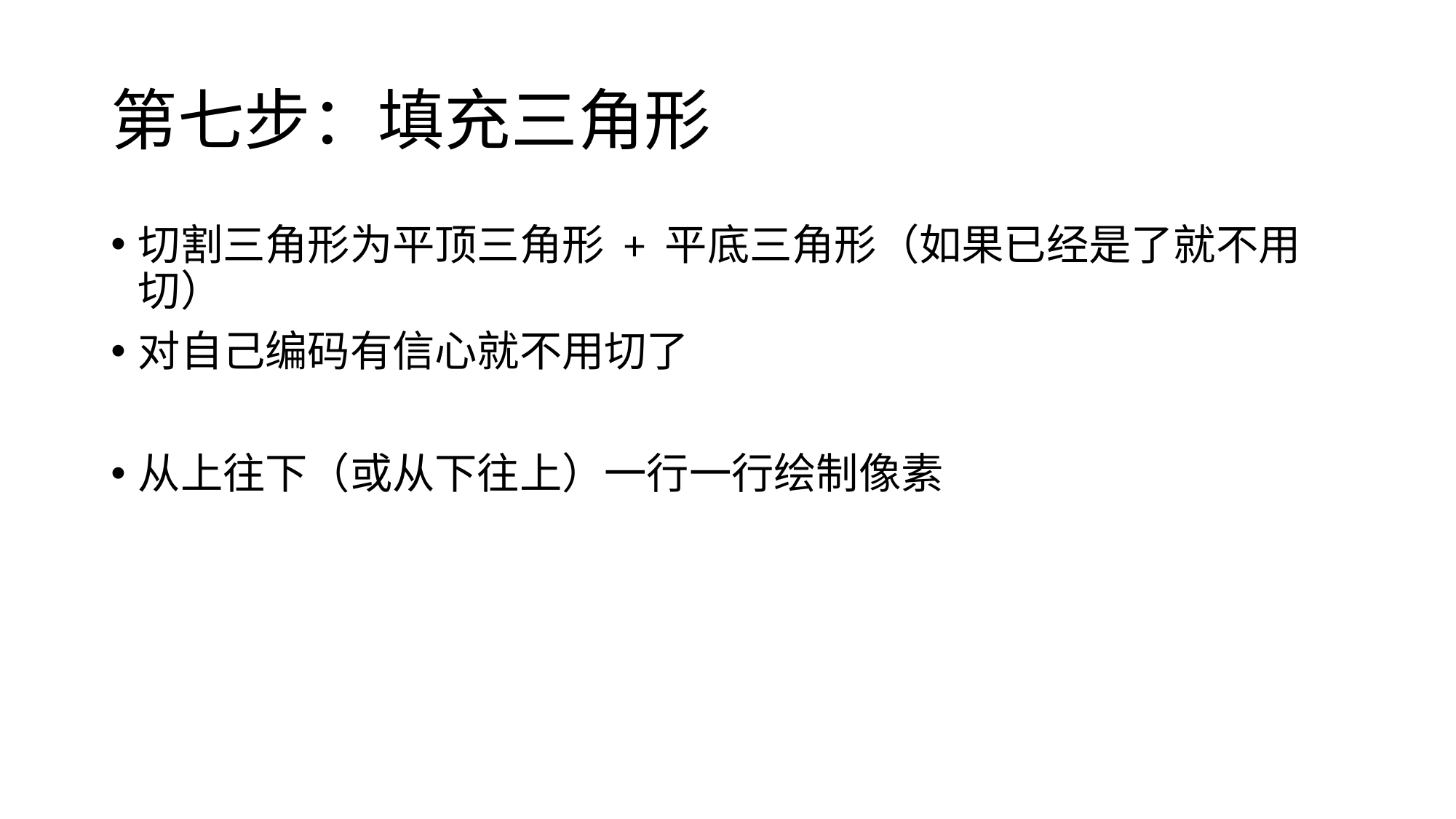

# 第七步：填充三角形
切割三角形为平顶三角形 + 平底三角形（如果已经是了就不用切）
对自己编码有信心就不用切了

从上往下（或从下往上）一行一行绘制像素